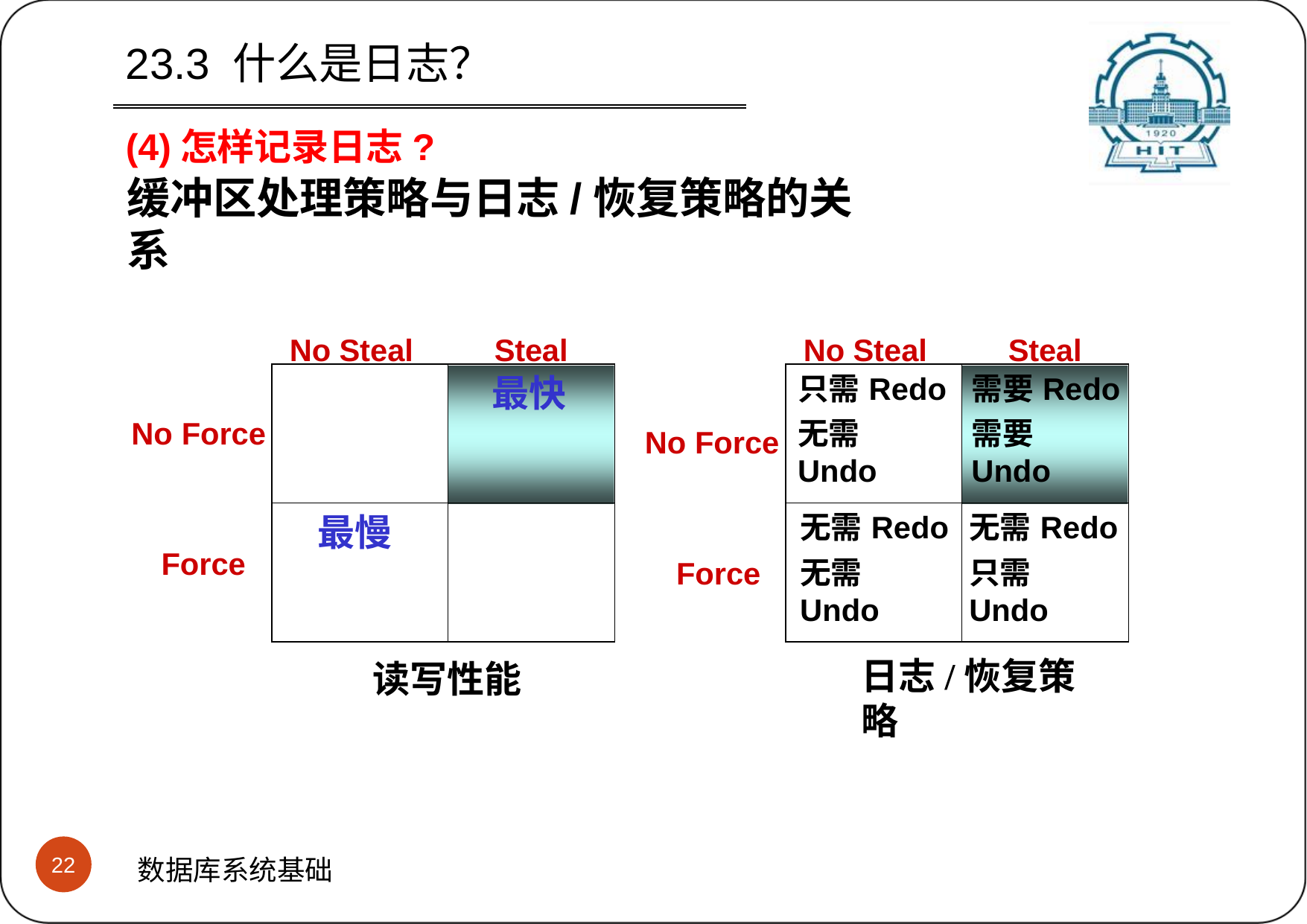

23.3 什么是日志？
(4)怎样记录日志?

缓冲区处理策略与日志/恢复策略的关系
No Steal
No Steal
Steal
Steal
|  | 最快 |
| --- | --- |
| 最慢 |  |
| 只需Redo 无需Undo | 需要Redo 需要Undo |
| --- | --- |
| 无需Redo 无需Undo | 无需Redo 只需Undo |

No Force
No Force
Force
Force
日志/恢复策略
读写性能